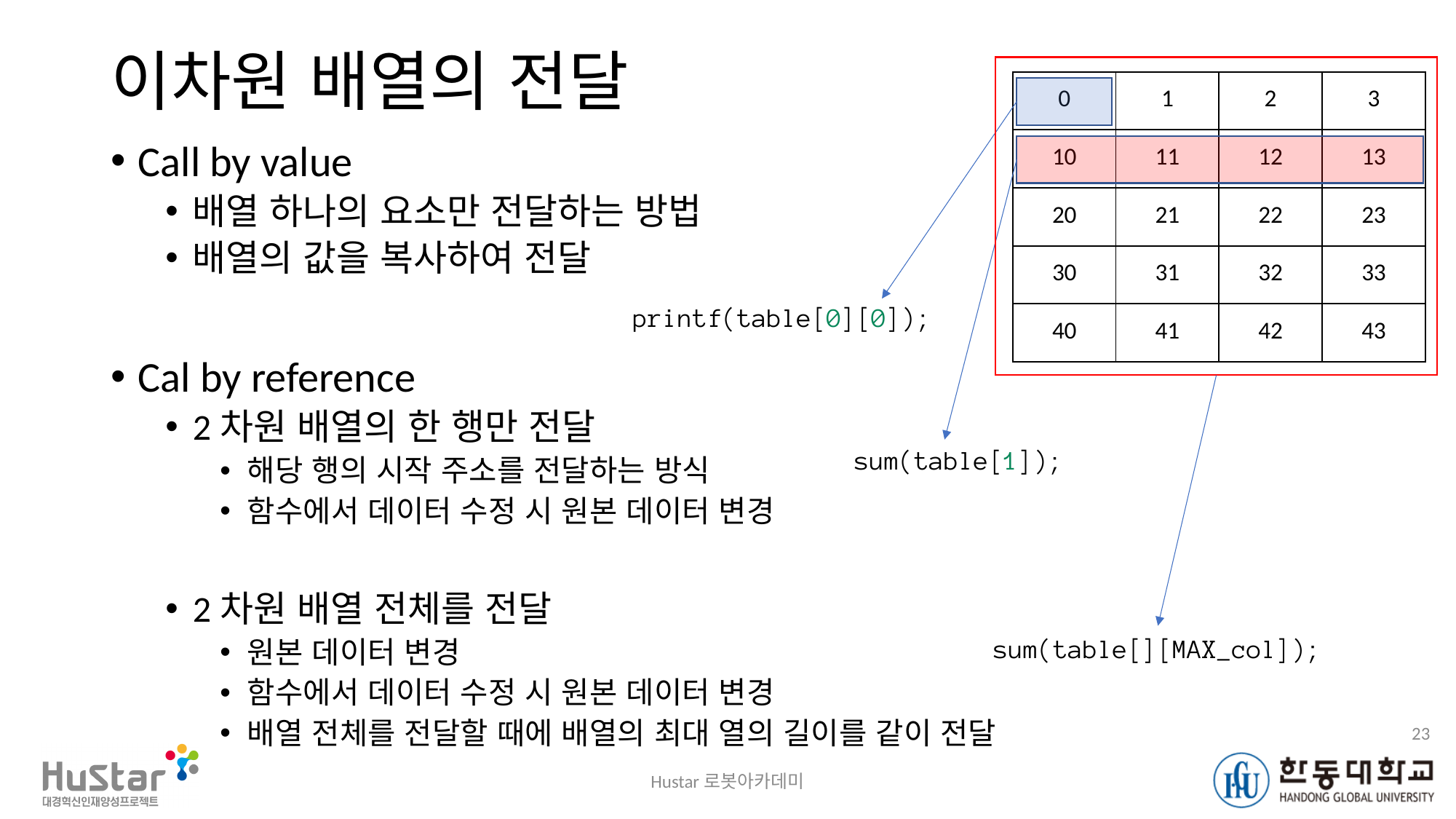

# 이차원 배열의 전달

| 0 | 1 | 2 | 3 |
| --- | --- | --- | --- |
| 10 | 11 | 12 | 13 |
| 20 | 21 | 22 | 23 |
| 30 | 31 | 32 | 33 |
| 40 | 41 | 42 | 43 |

Call by value
배열 하나의 요소만 전달하는 방법
배열의 값을 복사하여 전달

Cal by reference
2차원 배열의 한 행만 전달
해당 행의 시작 주소를 전달하는 방식
함수에서 데이터 수정 시 원본 데이터 변경

2차원 배열 전체를 전달
원본 데이터 변경
함수에서 데이터 수정 시 원본 데이터 변경
배열 전체를 전달할 때에 배열의 최대 열의 길이를 같이 전달

printf(table[0][0]);
sum(table[1]);
sum(table[][MAX_col]);
23
Hustar로봇아카데미